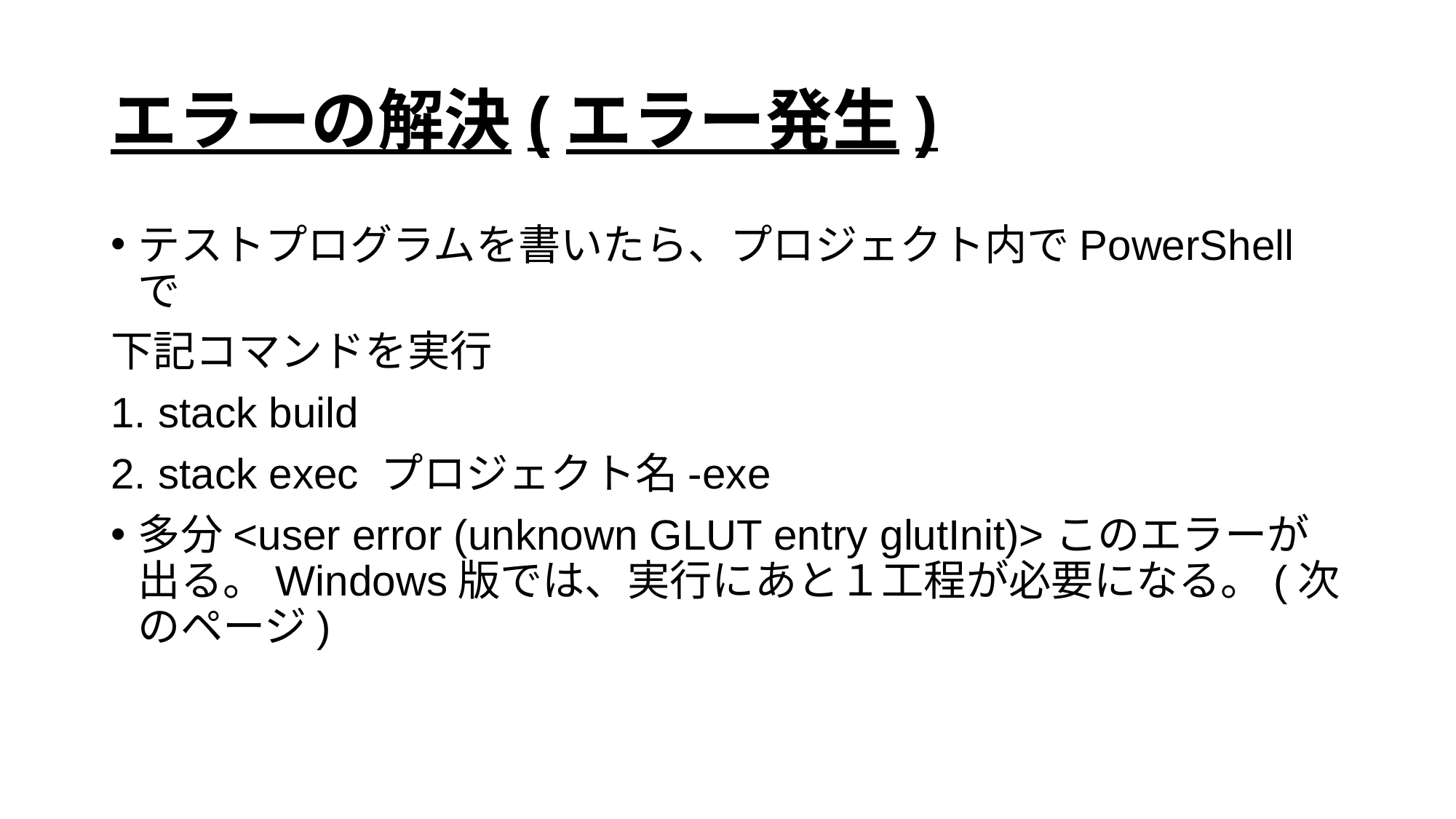

# エラーの解決(エラー発生)
テストプログラムを書いたら、プロジェクト内でPowerShellで
下記コマンドを実行
1. stack build
2. stack exec プロジェクト名-exe
多分<user error (unknown GLUT entry glutInit)>このエラーが出る。Windows版では、実行にあと１工程が必要になる。(次のページ)